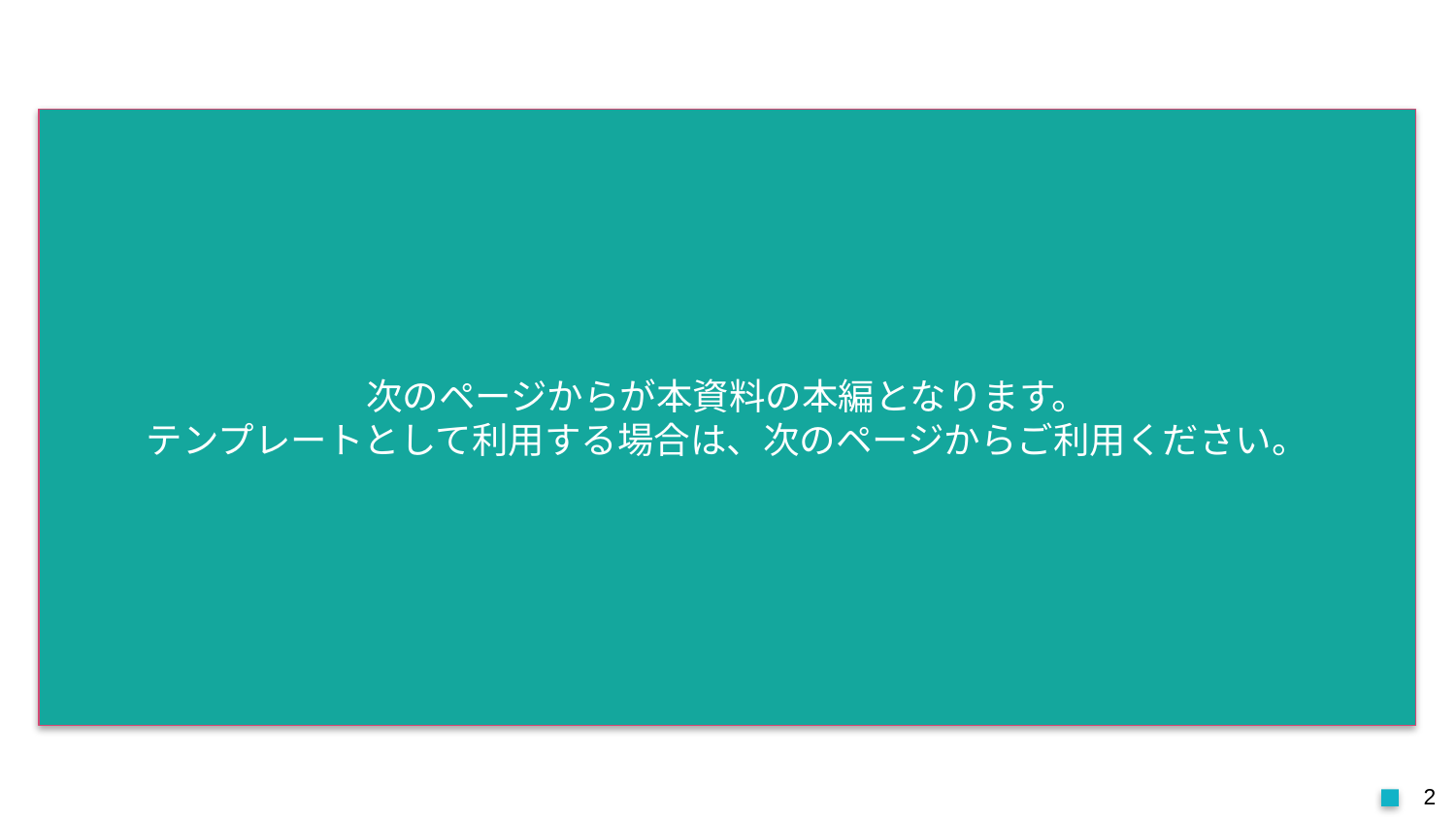

次のページからが本資料の本編となります。
テンプレートとして利用する場合は、次のページからご利用ください。